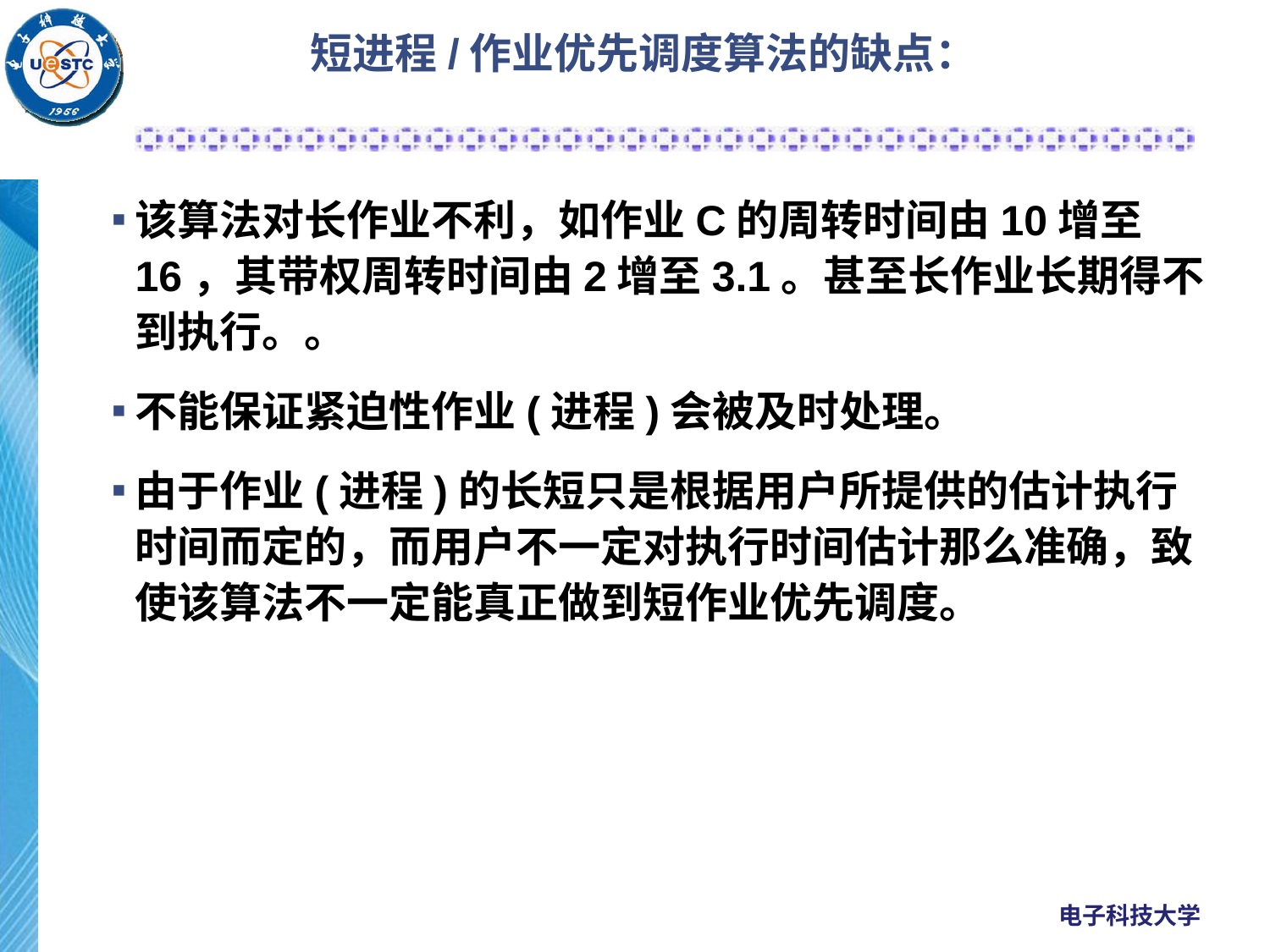

# 短进程/作业优先调度算法的缺点：
该算法对长作业不利，如作业C的周转时间由10增至16，其带权周转时间由2增至3.1。甚至长作业长期得不到执行。。
不能保证紧迫性作业(进程)会被及时处理。
由于作业(进程)的长短只是根据用户所提供的估计执行时间而定的，而用户不一定对执行时间估计那么准确，致使该算法不一定能真正做到短作业优先调度。